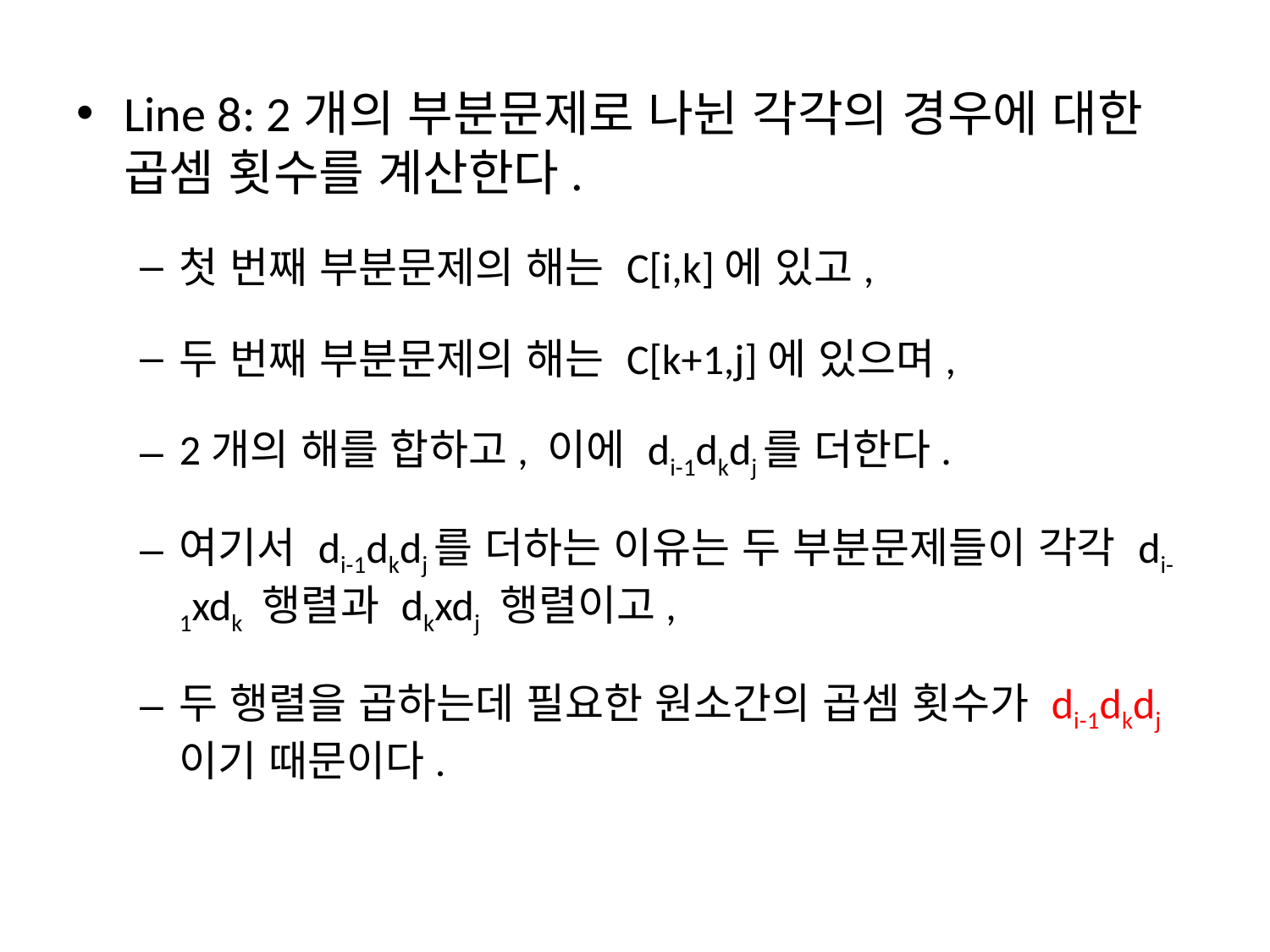

Line 8: 2개의 부분문제로 나뉜 각각의 경우에 대한 곱셈 횟수를 계산한다.
첫 번째 부분문제의 해는 C[i,k]에 있고,
두 번째 부분문제의 해는 C[k+1,j]에 있으며,
2개의 해를 합하고, 이에 di-1dkdj를 더한다.
여기서 di-1dkdj를 더하는 이유는 두 부분문제들이 각각 di-1xdk 행렬과 dkxdj 행렬이고,
두 행렬을 곱하는데 필요한 원소간의 곱셈 횟수가 di-1dkdj이기 때문이다.